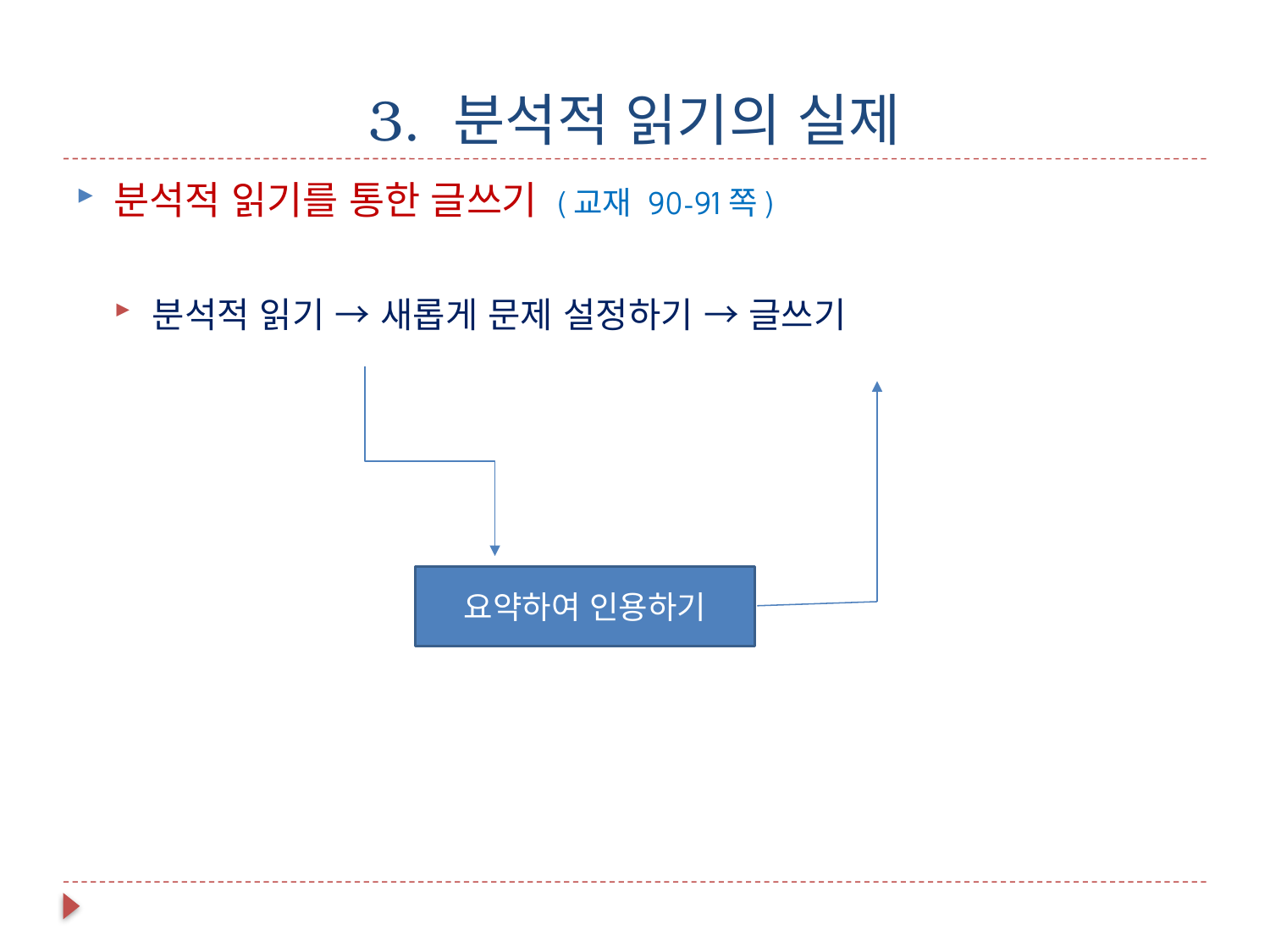

# 3. 분석적 읽기의 실제
분석적 읽기를 통한 글쓰기 (교재 90-91쪽)

분석적 읽기 → 새롭게 문제 설정하기 → 글쓰기

요약하여 인용하기